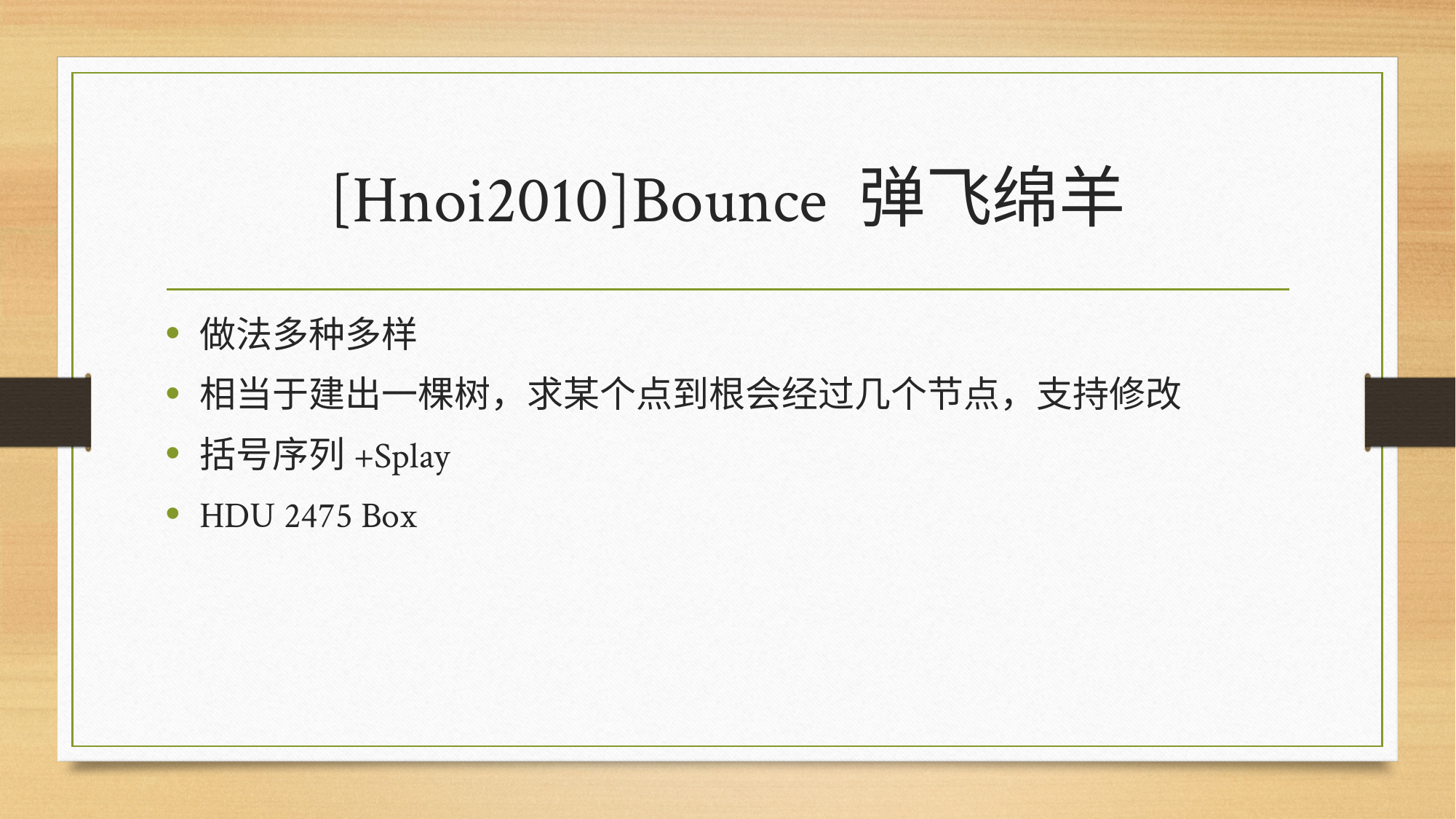

# [Hnoi2010]Bounce 弹飞绵羊
做法多种多样
相当于建出一棵树，求某个点到根会经过几个节点，支持修改
括号序列+Splay
HDU 2475 Box